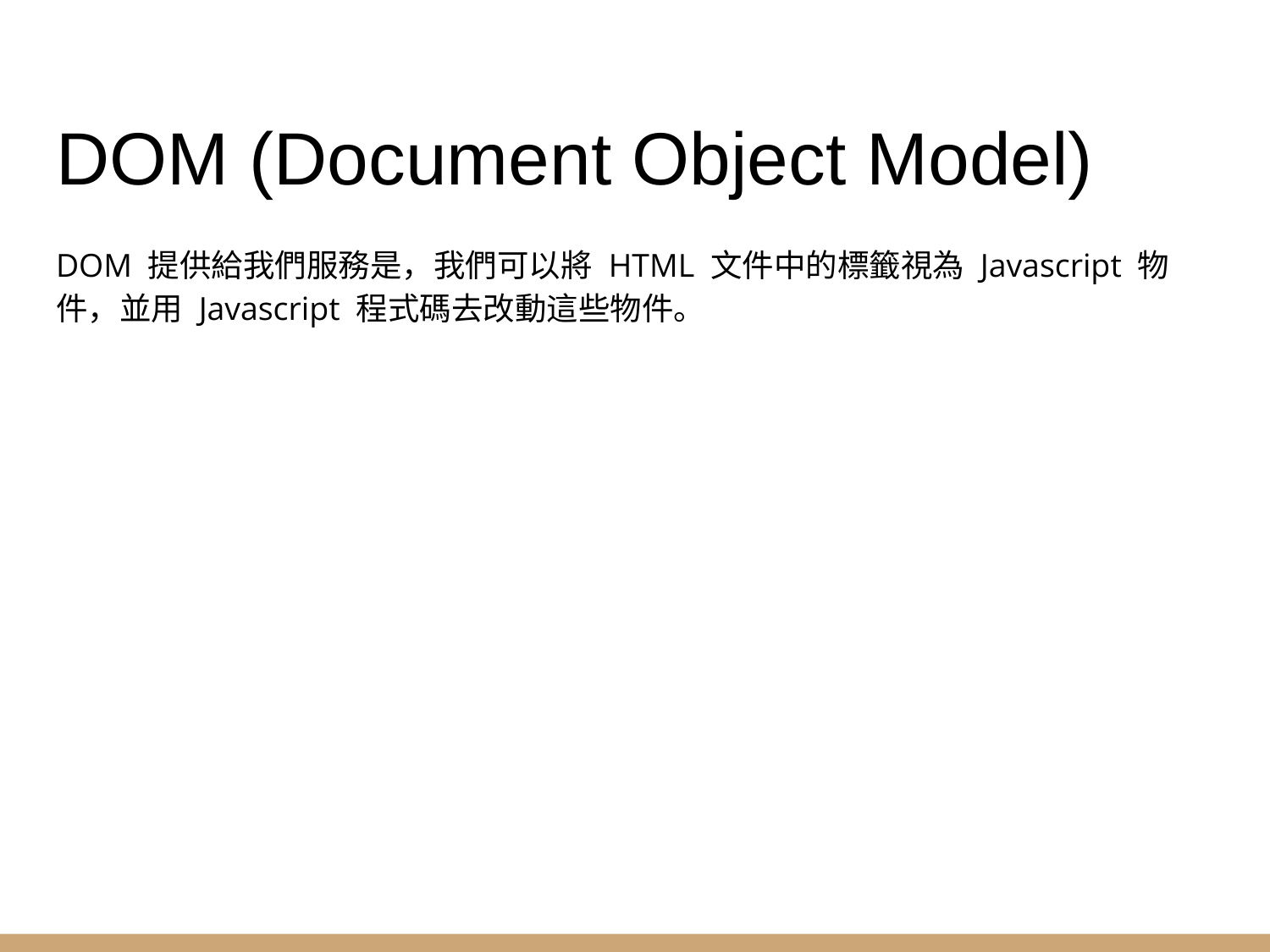

# DOM (Document Object Model)
DOM 提供給我們服務是，我們可以將 HTML 文件中的標籤視為 Javascript 物件，並用 Javascript 程式碼去改動這些物件。